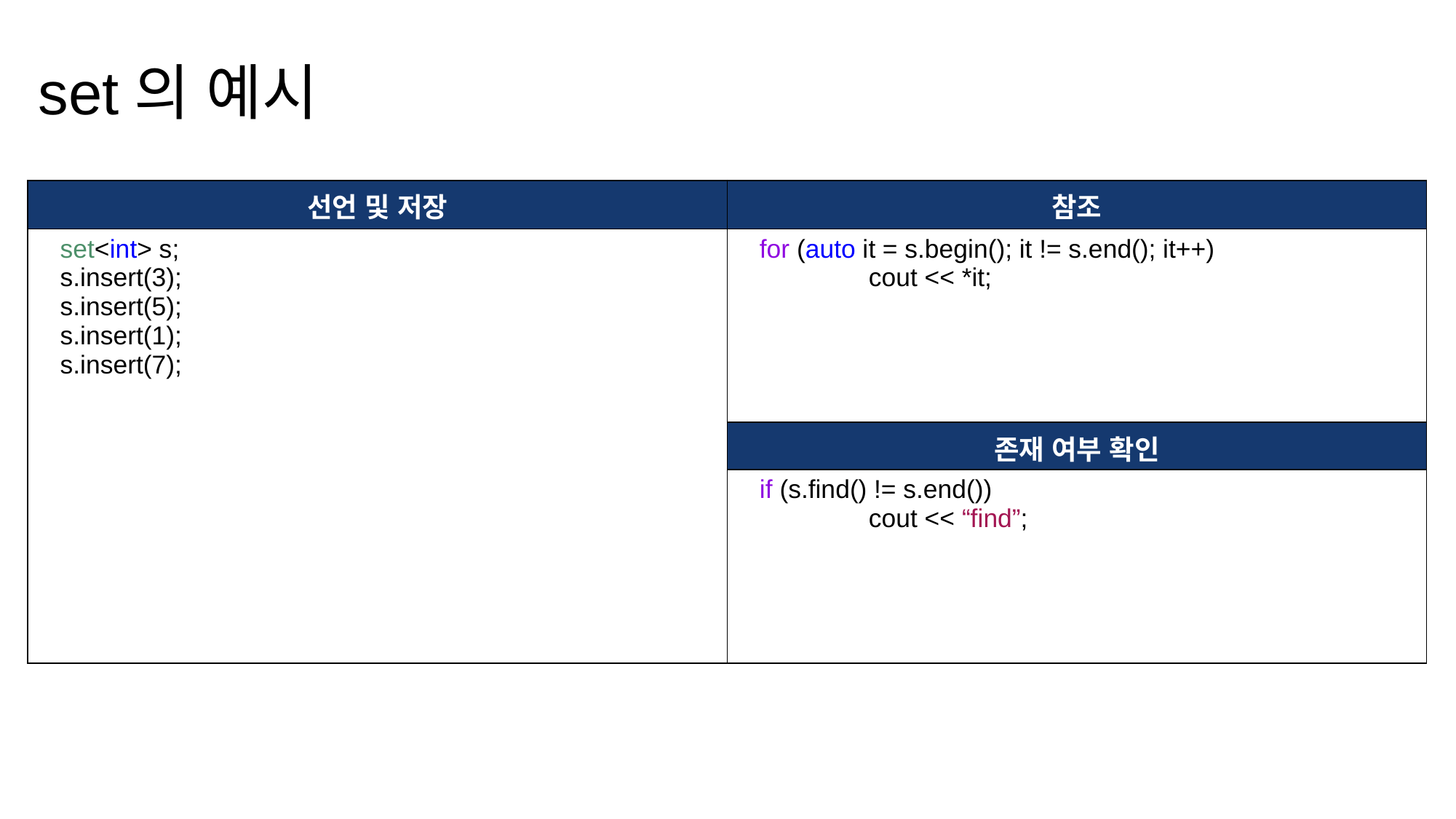

set의 예시
| 선언 및 저장 | 참조 |
| --- | --- |
| set<int> s; s.insert(3); s.insert(5); s.insert(1); s.insert(7); | for (auto it = s.begin(); it != s.end(); it++) cout << \*it; |
|  | 존재 여부 확인 |
|  | if (s.find() != s.end()) cout << “find”; |